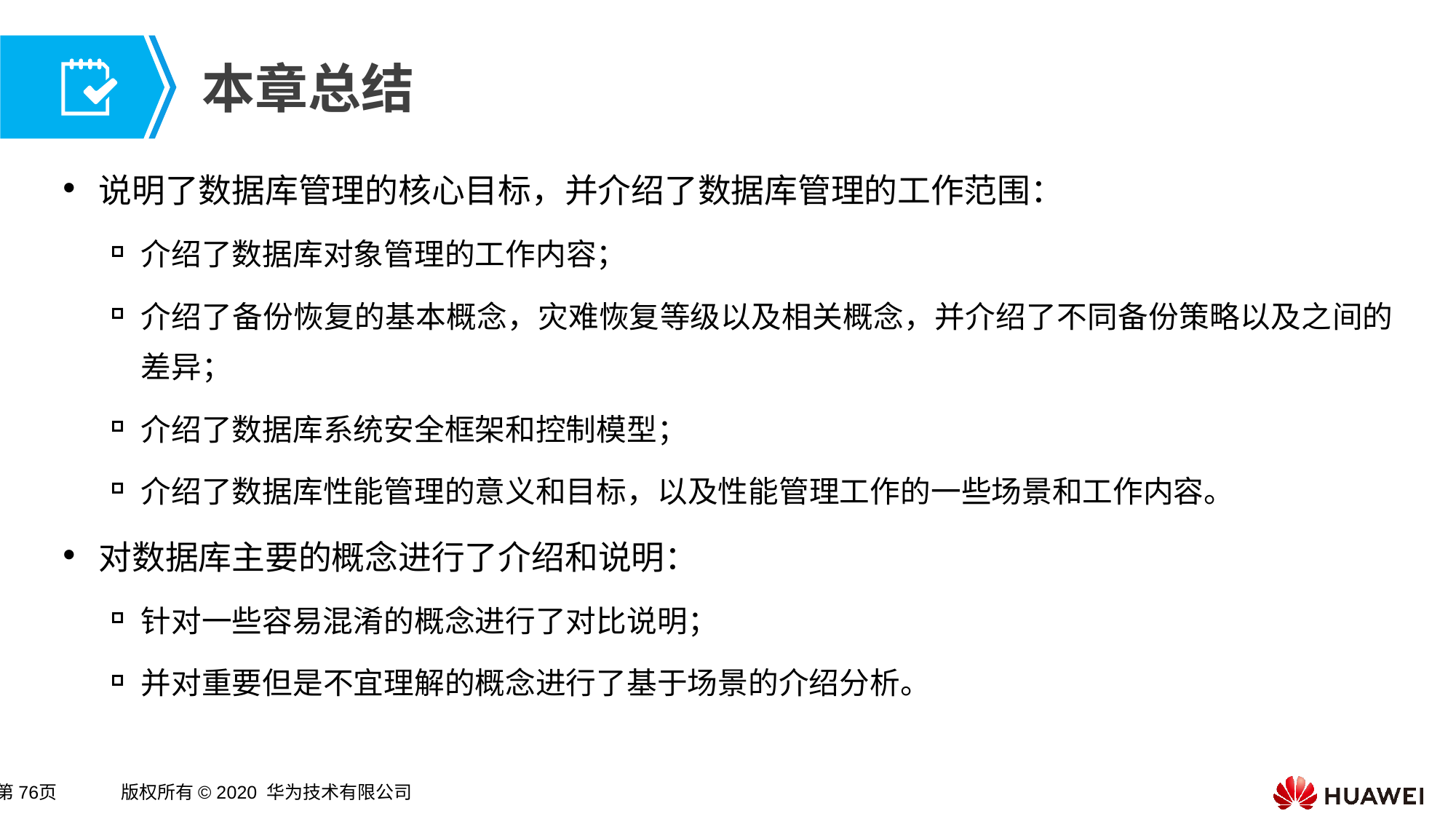

说明了数据库管理的核心目标，并介绍了数据库管理的工作范围：
介绍了数据库对象管理的工作内容；
介绍了备份恢复的基本概念，灾难恢复等级以及相关概念，并介绍了不同备份策略以及之间的差异；
介绍了数据库系统安全框架和控制模型；
介绍了数据库性能管理的意义和目标，以及性能管理工作的一些场景和工作内容。
对数据库主要的概念进行了介绍和说明：
针对一些容易混淆的概念进行了对比说明；
并对重要但是不宜理解的概念进行了基于场景的介绍分析。